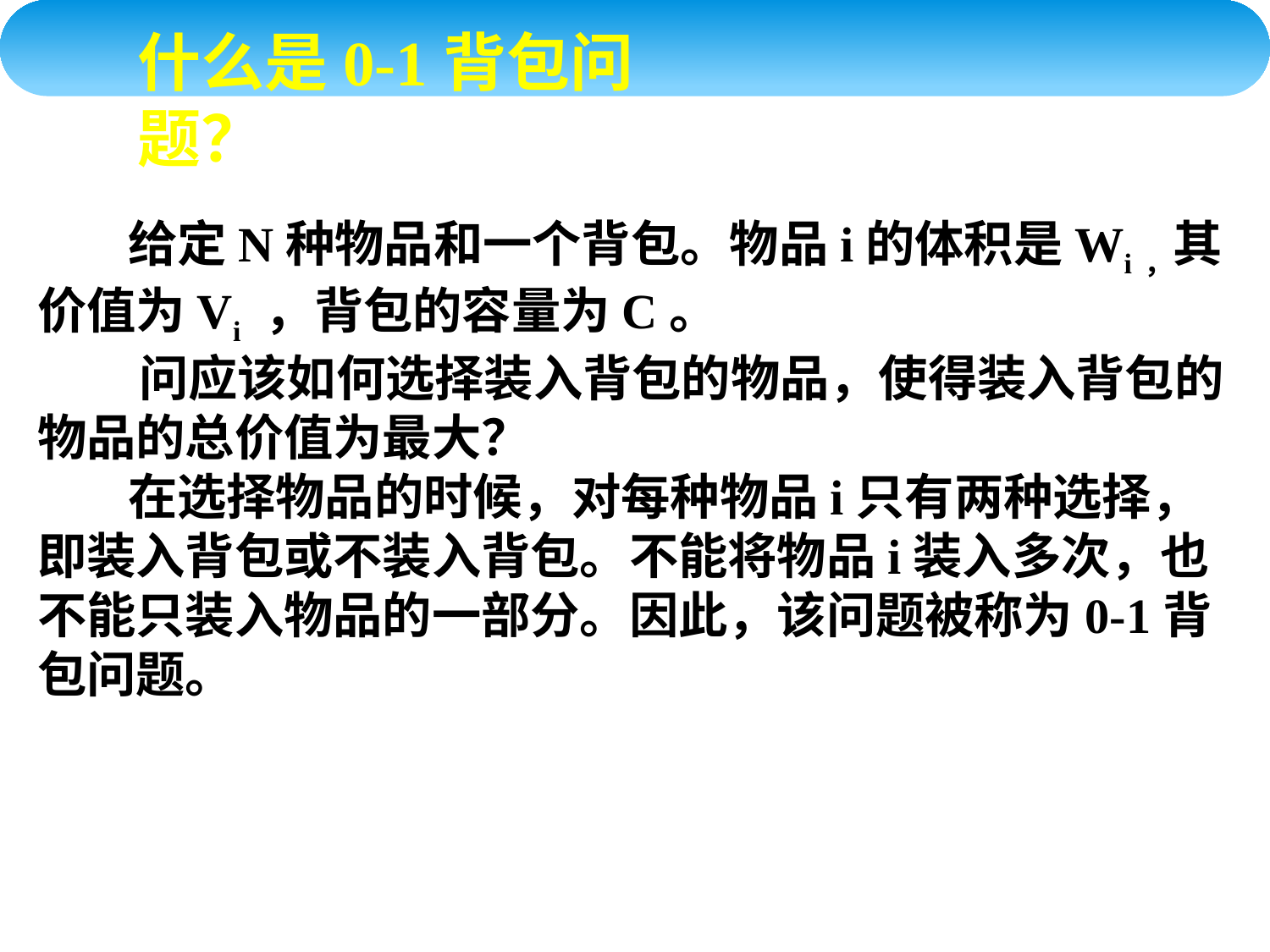

什么是0-1背包问题？
       给定N种物品和一个背包。物品i的体积是Wi，其价值为Vi ，背包的容量为C。
        问应该如何选择装入背包的物品，使得装入背包的物品的总价值为最大？
       在选择物品的时候，对每种物品i只有两种选择，即装入背包或不装入背包。不能将物品i装入多次，也不能只装入物品的一部分。因此，该问题被称为0-1背包问题。